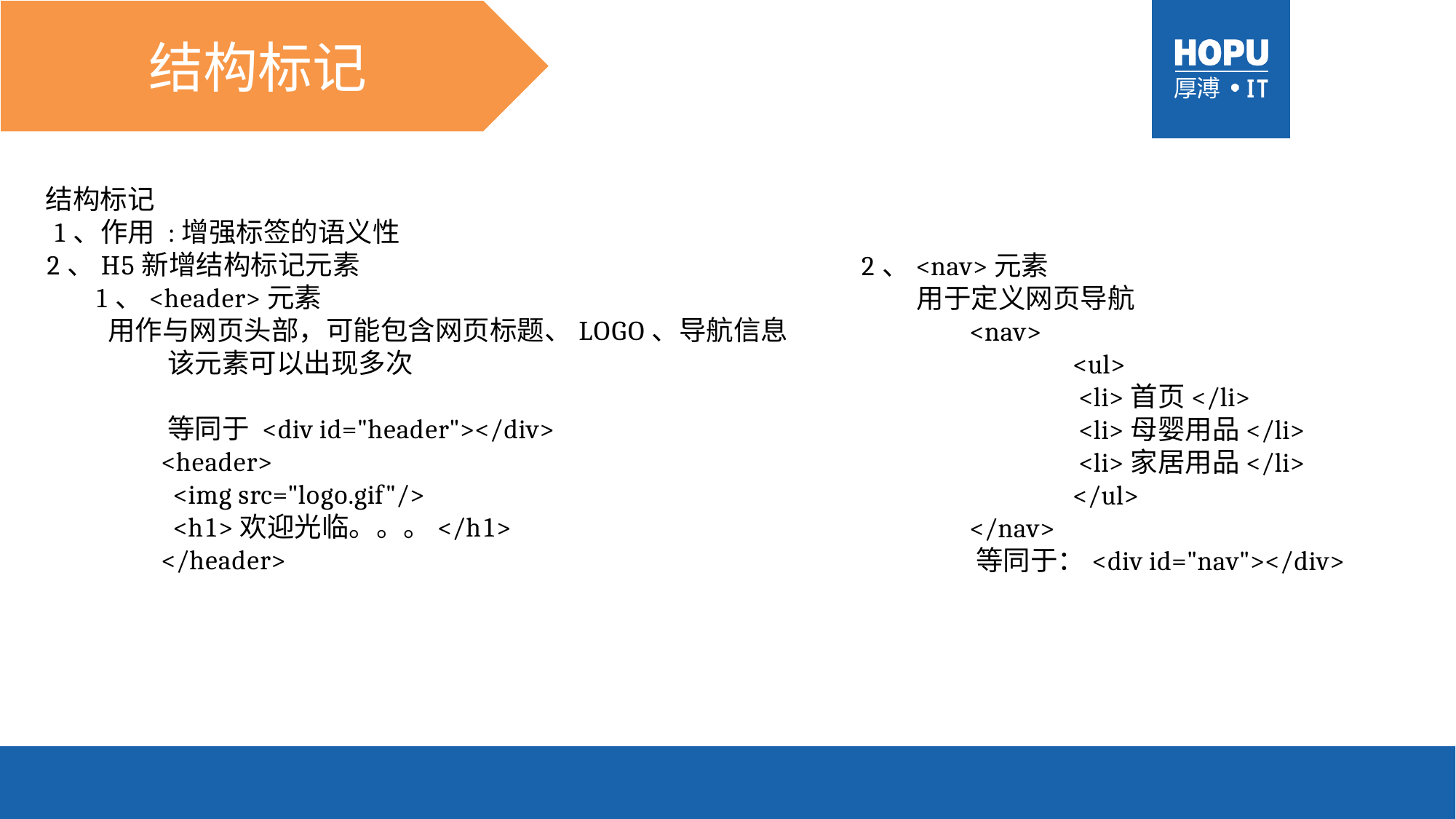

结构标记
结构标记
 1、作用 :增强标签的语义性
2、H5新增结构标记元素
        1、<header>元素
         用作与网页头部，可能包含网页标题、LOGO、导航信息
	 该元素可以出现多次

	 等同于 <div id="header"></div>
	 <header>
	   <img src="logo.gif"/>
	   <h1>欢迎光临。。。</h1>
	 </header>
 2、<nav>元素
         用于定义网页导航
	 <nav>
		<ul>
		 <li>首页</li>
		 <li>母婴用品</li>
		 <li>家居用品</li>
		</ul>
	 </nav>
	 等同于：<div id="nav"></div>